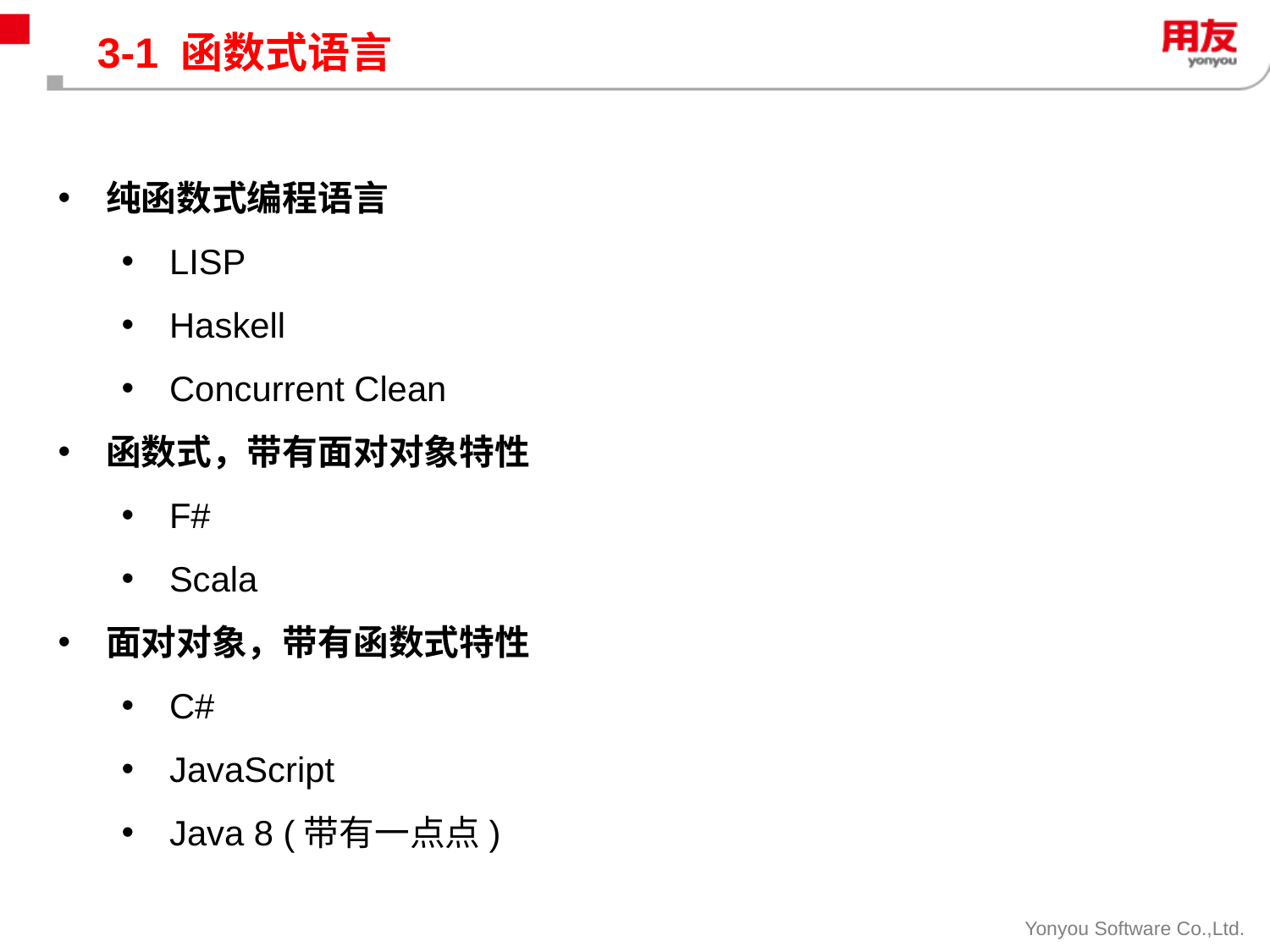

# 3-1 函数式语言
纯函数式编程语言
LISP
Haskell
Concurrent Clean
函数式，带有面对对象特性
F#
Scala
面对对象，带有函数式特性
C#
JavaScript
Java 8 (带有一点点)